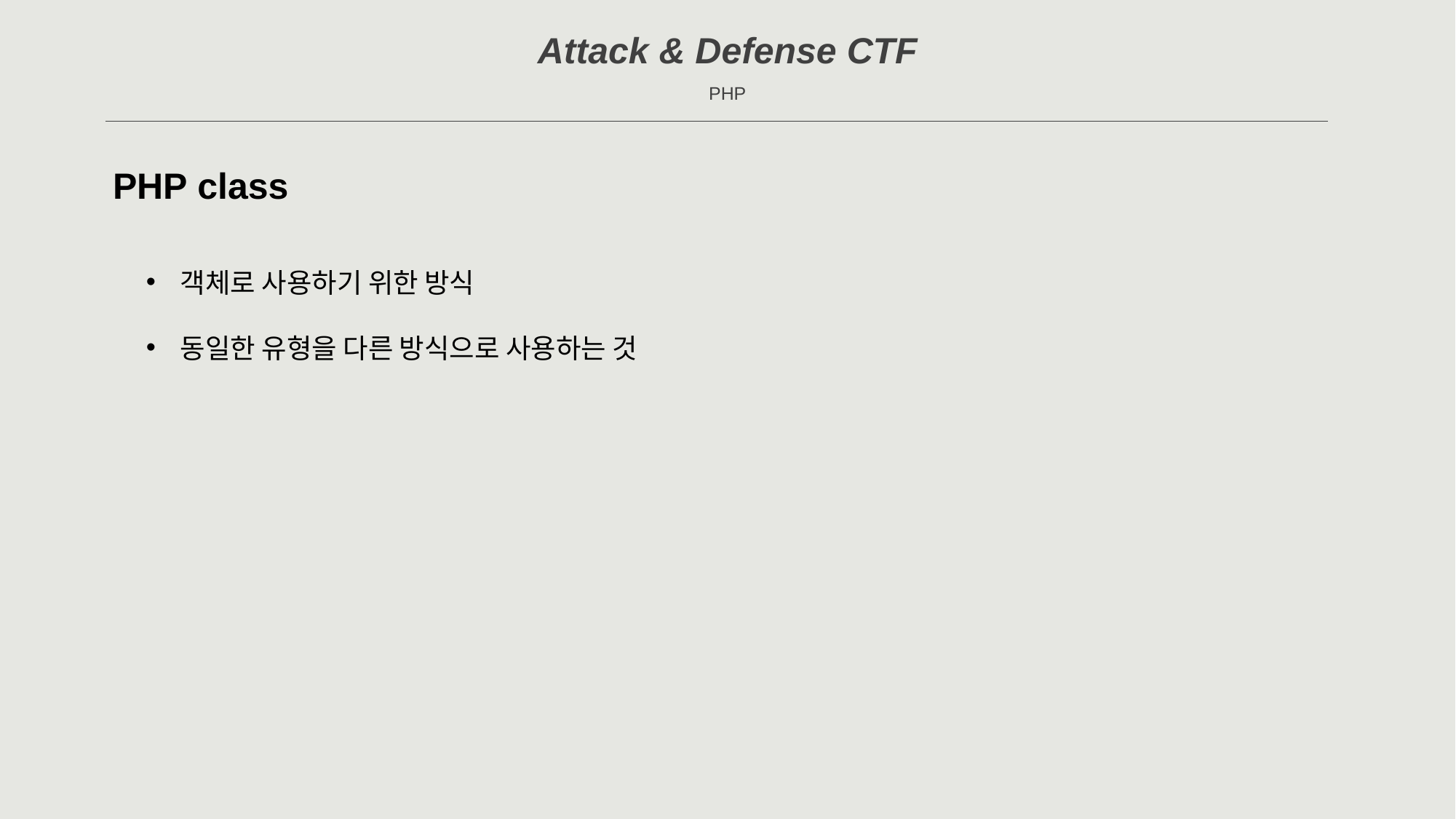

Attack & Defense CTF
PHP
PHP class
객체로 사용하기 위한 방식
동일한 유형을 다른 방식으로 사용하는 것